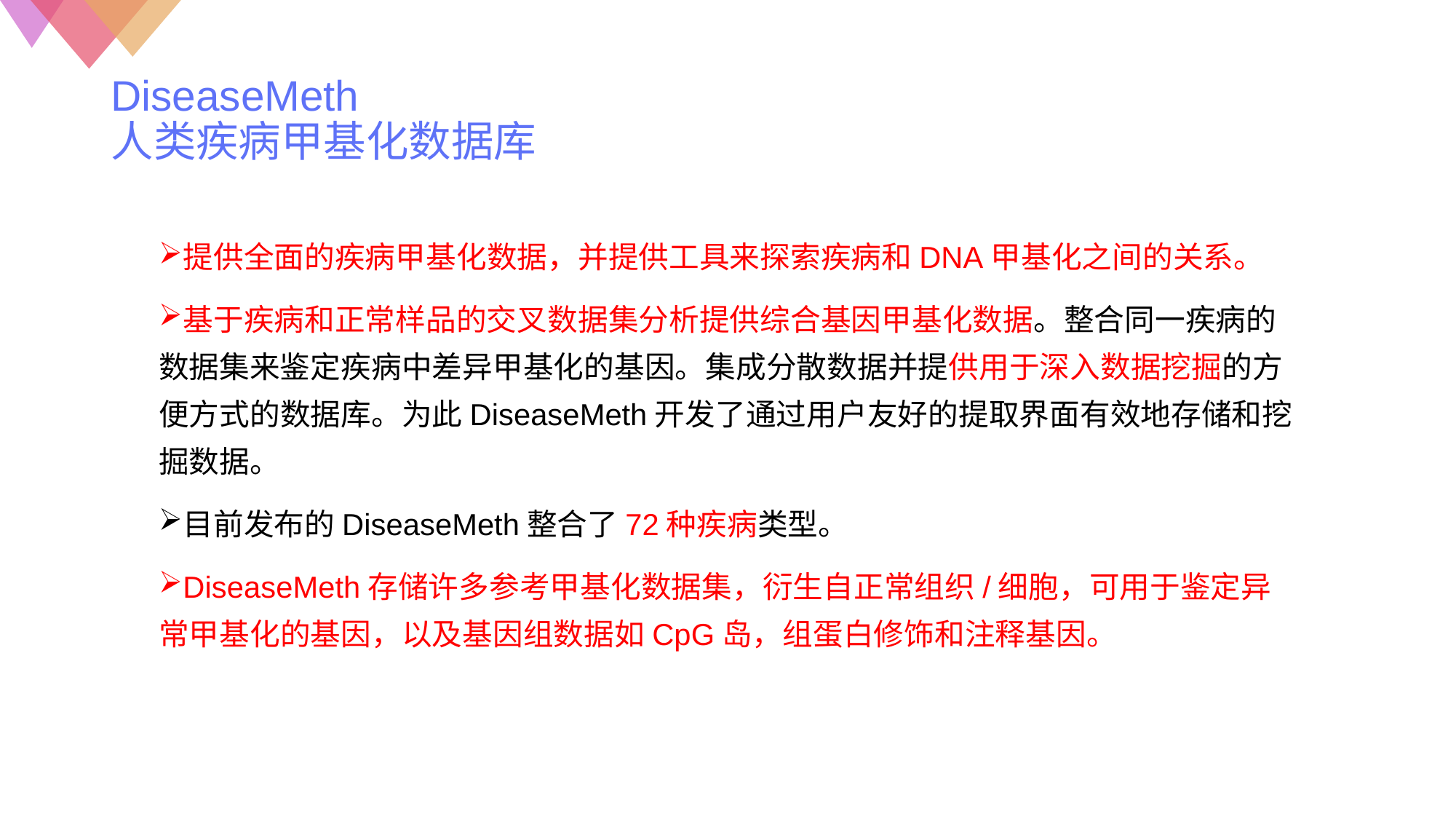

# DiseaseMeth 人类疾病甲基化数据库

提供全面的疾病甲基化数据，并提供工具来探索疾病和DNA甲基化之间的关系。
基于疾病和正常样品的交叉数据集分析提供综合基因甲基化数据。整合同一疾病的数据集来鉴定疾病中差异甲基化的基因。集成分散数据并提供用于深入数据挖掘的方便方式的数据库。为此DiseaseMeth开发了通过用户友好的提取界面有效地存储和挖掘数据。
目前发布的DiseaseMeth整合了72种疾病类型。
DiseaseMeth存储许多参考甲基化数据集，衍生自正常组织/细胞，可用于鉴定异常甲基化的基因，以及基因组数据如CpG岛，组蛋白修饰和注释基因。